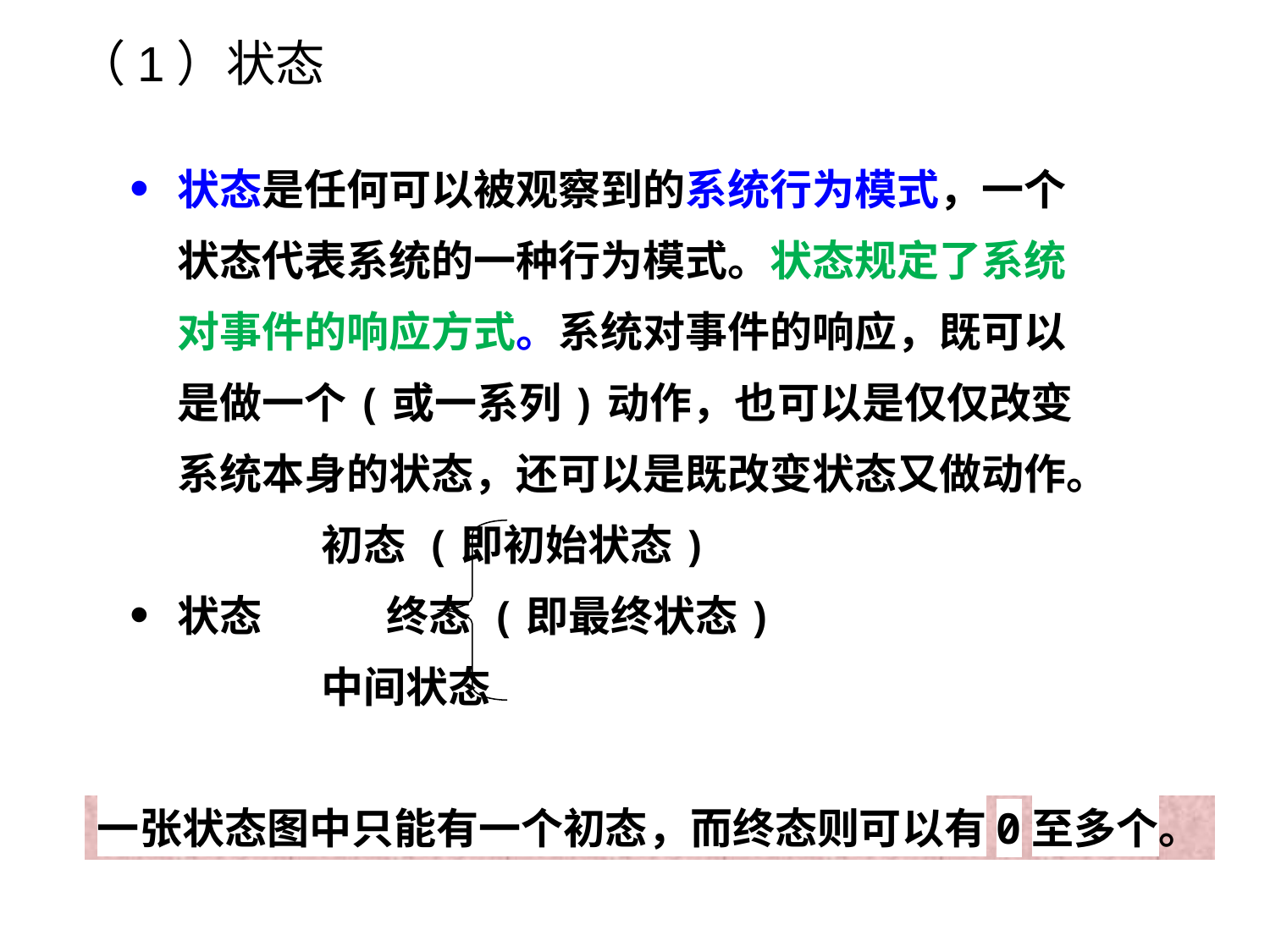

（1）状态
状态是任何可以被观察到的系统行为模式，一个状态代表系统的一种行为模式。状态规定了系统对事件的响应方式。系统对事件的响应，既可以是做一个(或一系列)动作，也可以是仅仅改变系统本身的状态，还可以是既改变状态又做动作。
                   初态 (即初始状态)
状态             终态 (即最终状态)
                   中间状态

一张状态图中只能有一个初态，而终态则可以有0至多个。